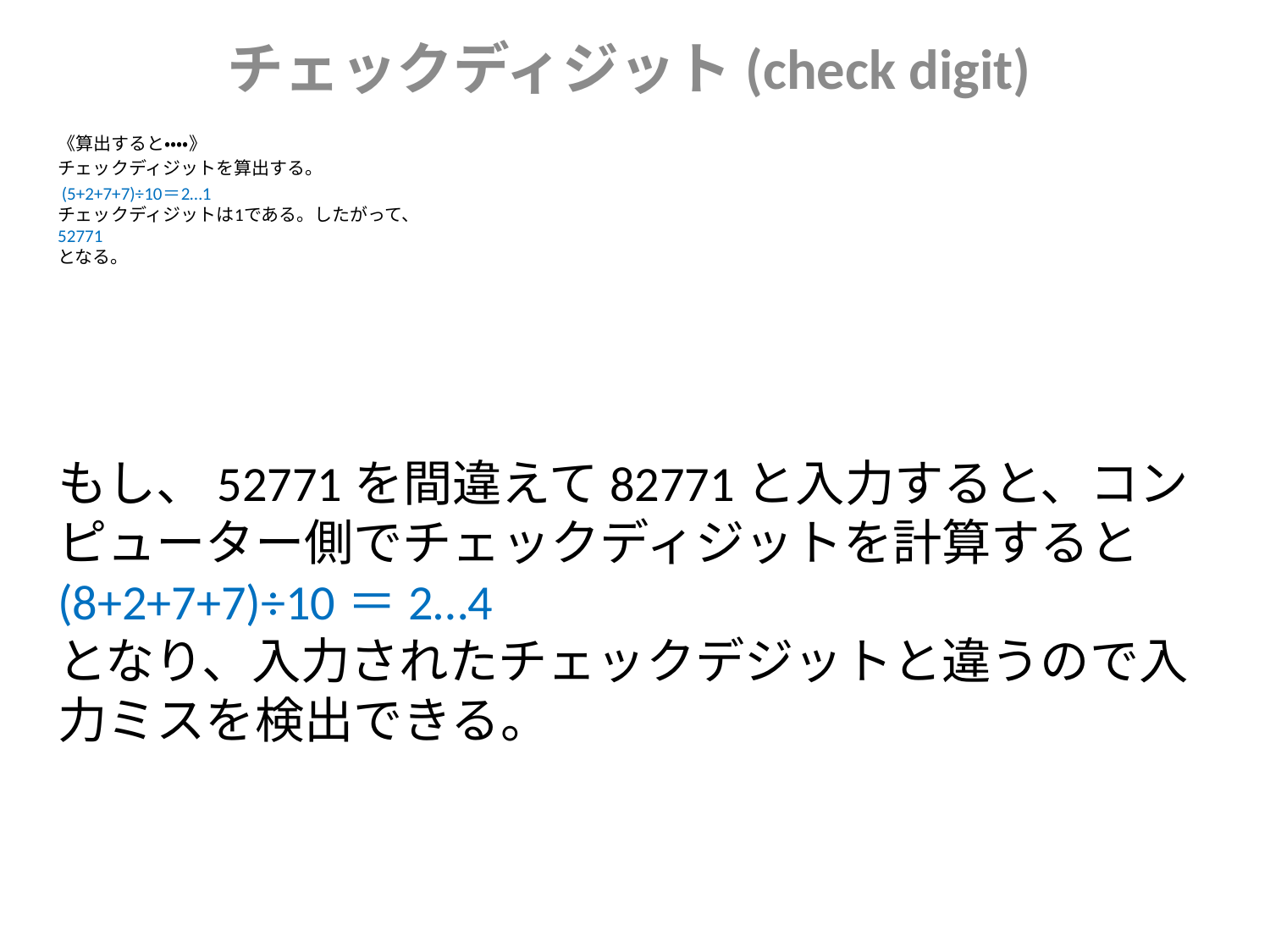

チェックディジット(check digit)
《算出すると・・・・》
チェックディジットを算出する。
 (5+2+7+7)÷10＝2…1
チェックディジットは1である。したがって、
52771
となる。
もし、52771を間違えて82771と入力すると、コンピューター側でチェックディジットを計算すると
(8+2+7+7)÷10＝2…4
となり、入力されたチェックデジットと違うので入力ミスを検出できる。